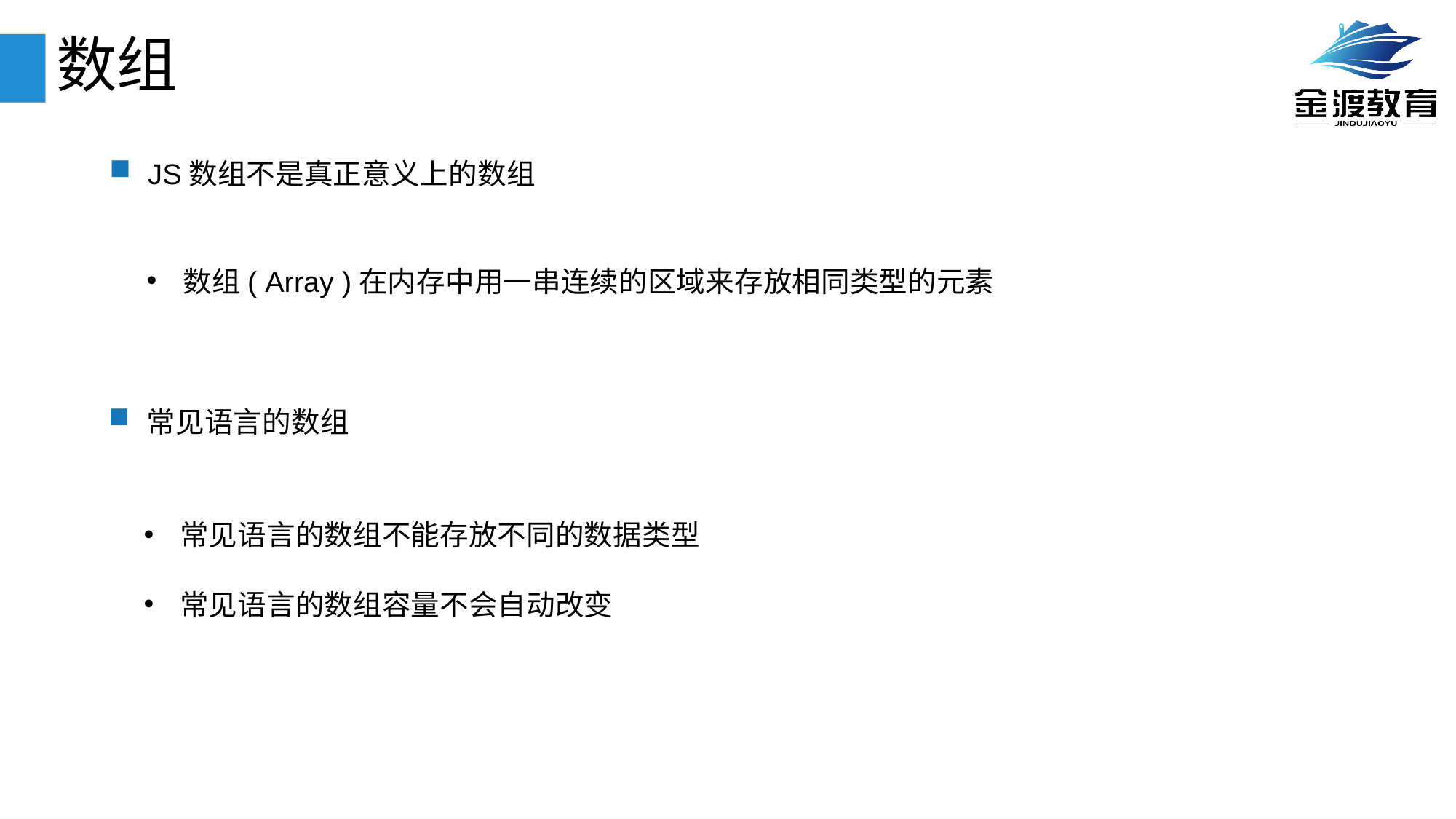

# 数组
JS数组不是真正意义上的数组
数组( Array )在内存中用一串连续的区域来存放相同类型的元素
常见语言的数组
常见语言的数组不能存放不同的数据类型
常见语言的数组容量不会自动改变